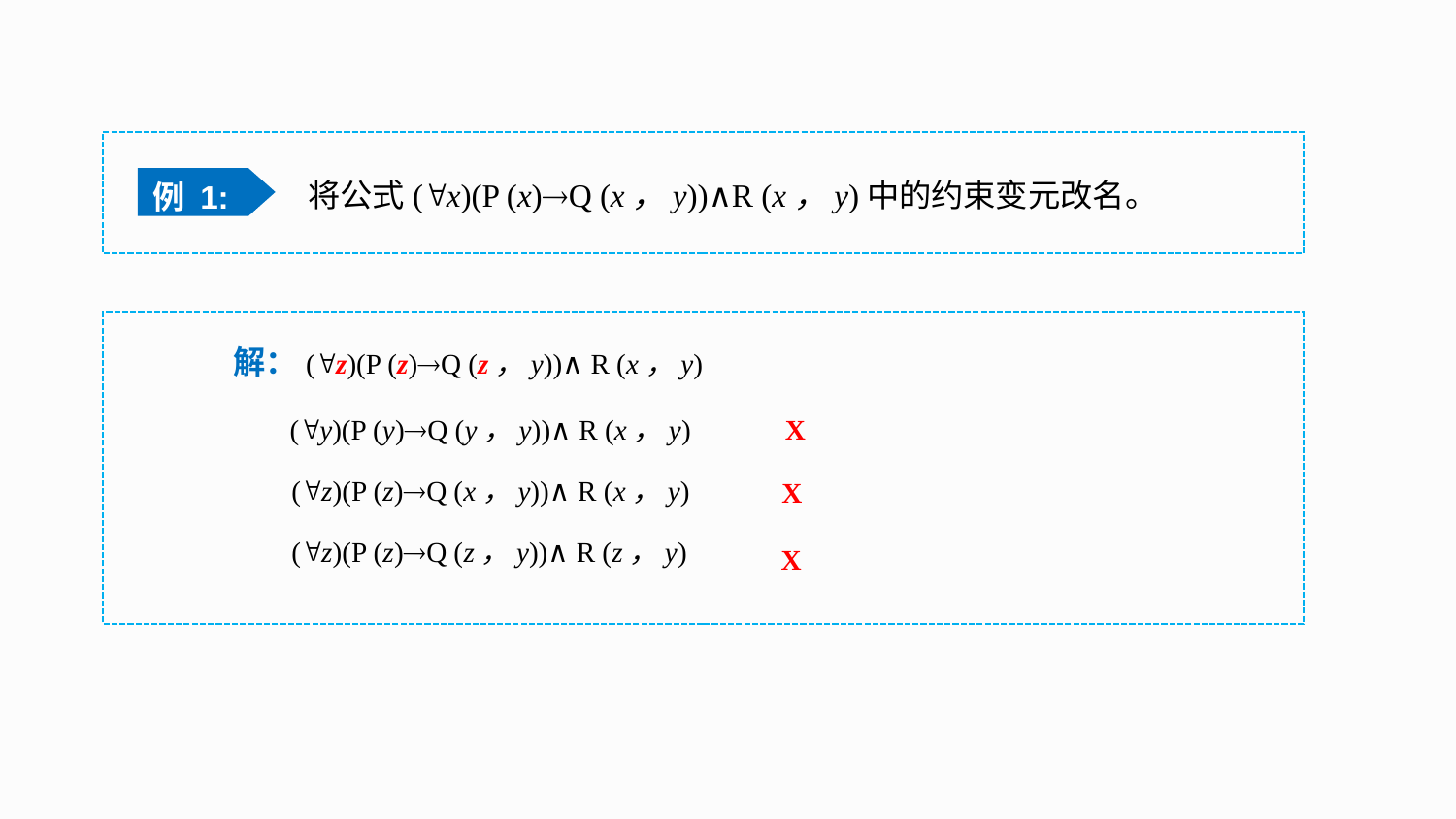

将公式(∀x)(P (x)→Q (x，y))∧R (x，y)中的约束变元改名。
例 1:

解：(∀z)(P (z)→Q (z，y))∧R (x，y)
(∀y)(P (y)→Q (y，y))∧R (x，y)
X
(∀z)(P (z)→Q (x，y))∧R (x，y)
X
(∀z)(P (z)→Q (z，y))∧R (z，y)
X